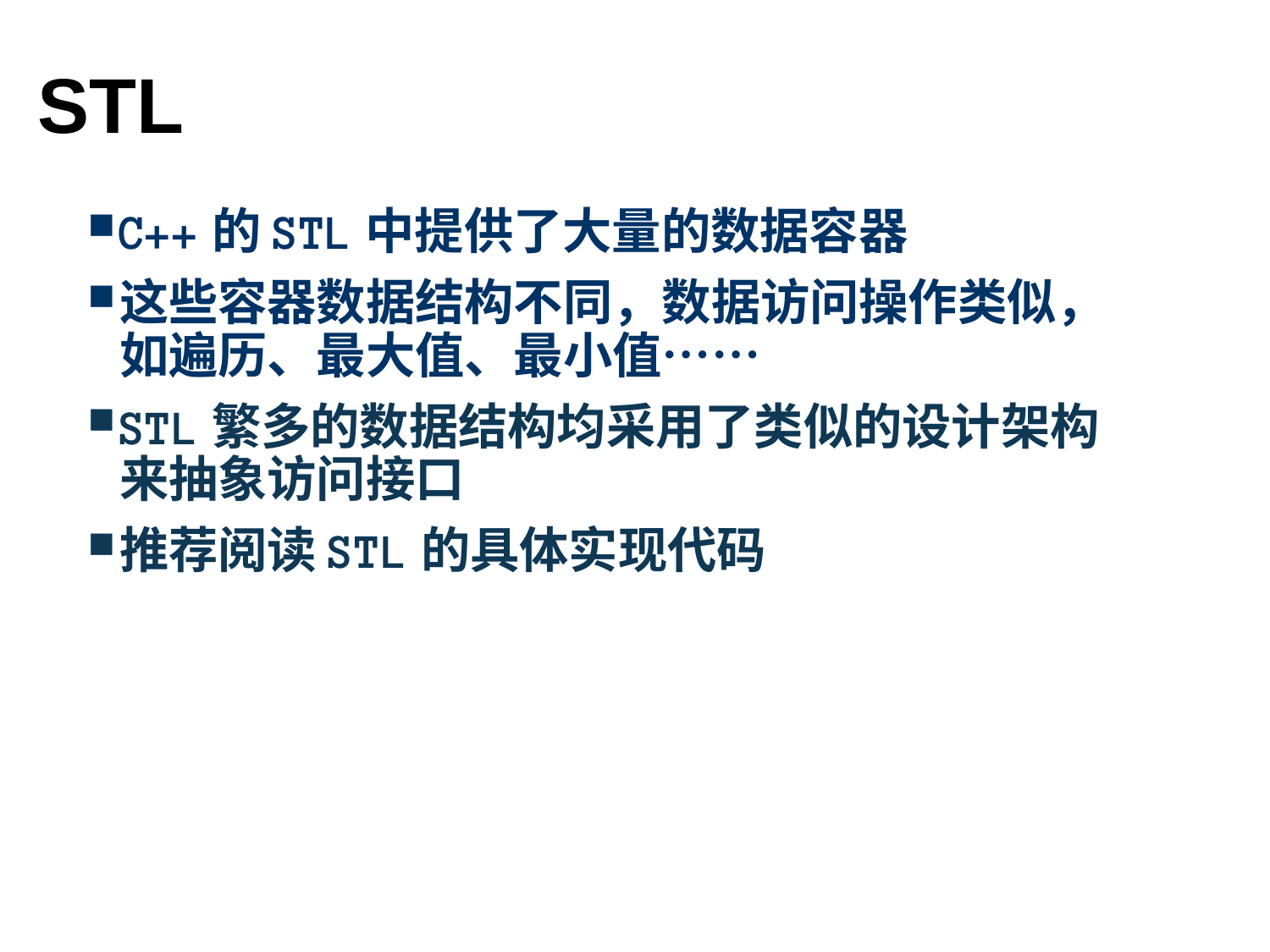

# STL
C++的STL中提供了大量的数据容器
这些容器数据结构不同，数据访问操作类似，如遍历、最大值、最小值……
STL繁多的数据结构均采用了类似的设计架构来抽象访问接口
推荐阅读STL的具体实现代码
68